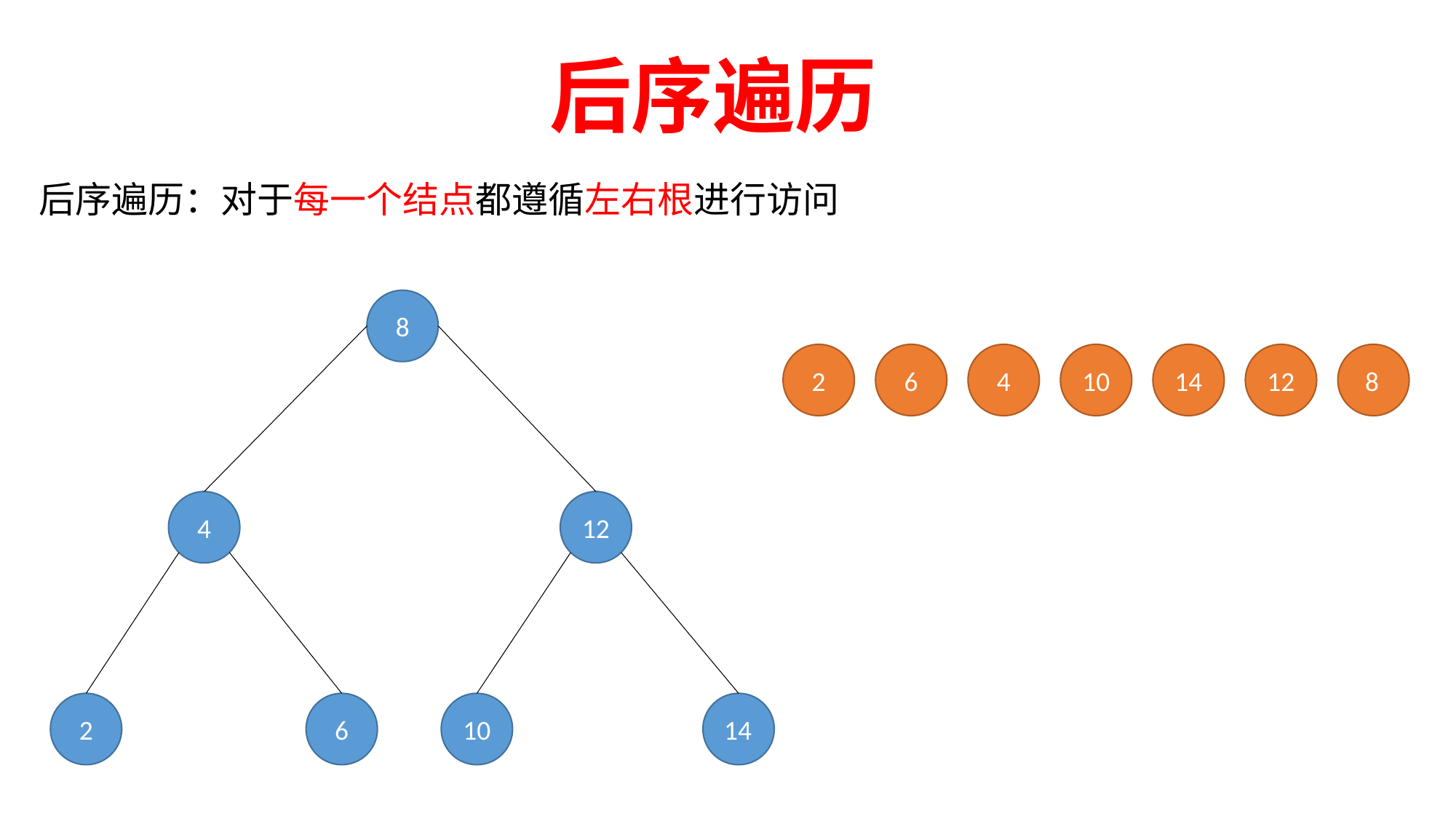

后序遍历
后序遍历：对于每一个结点都遵循左右根进行访问
8
2
6
4
10
14
12
 8
4
12
10
14
2
6